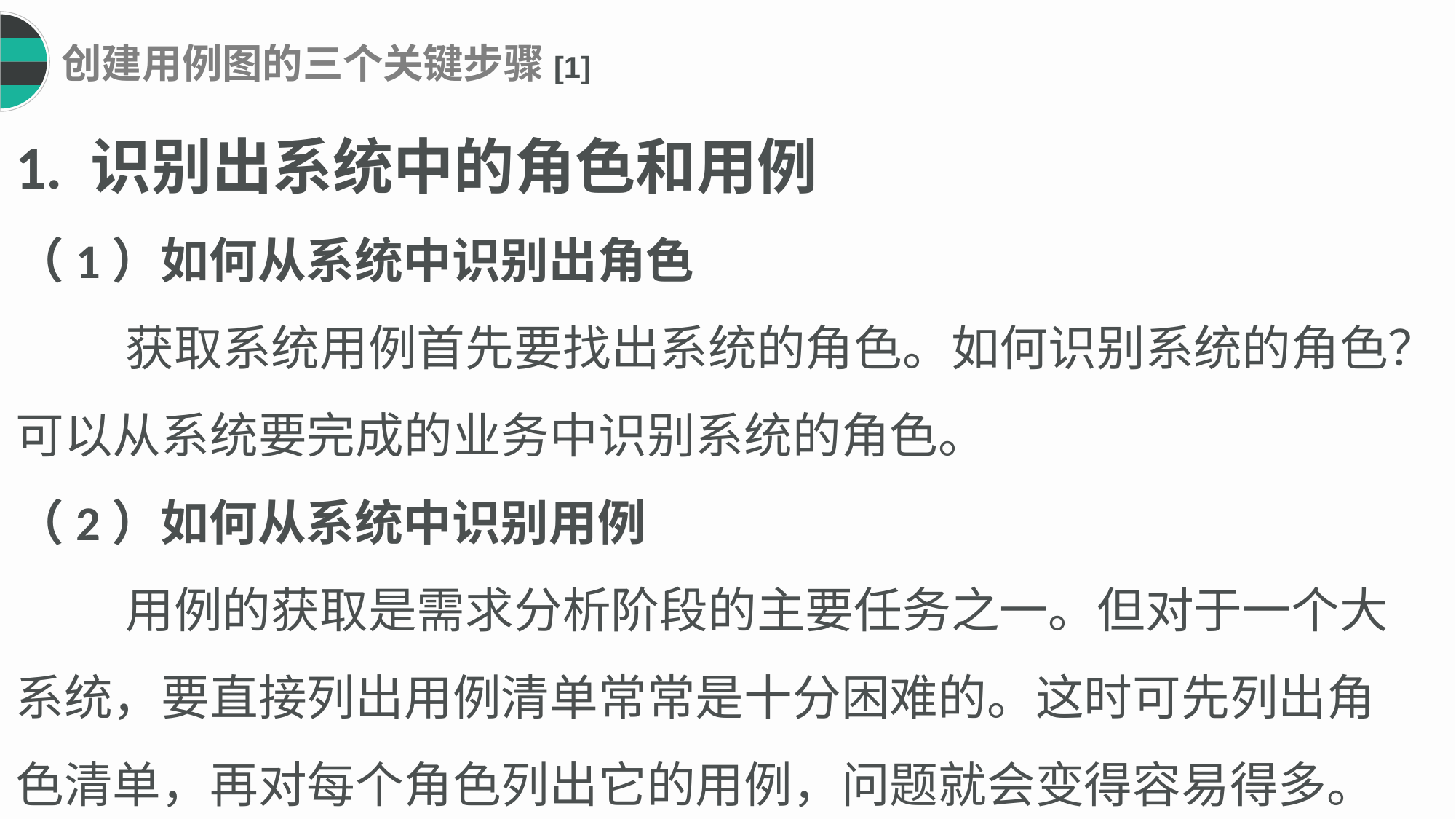

创建用例图的三个关键步骤[1]
1. 识别出系统中的角色和用例
（1）如何从系统中识别出角色
         获取系统用例首先要找出系统的角色。如何识别系统的角色？可以从系统要完成的业务中识别系统的角色。
（2）如何从系统中识别用例
         用例的获取是需求分析阶段的主要任务之一。但对于一个大系统，要直接列出用例清单常常是十分困难的。这时可先列出角色清单，再对每个角色列出它的用例，问题就会变得容易得多。